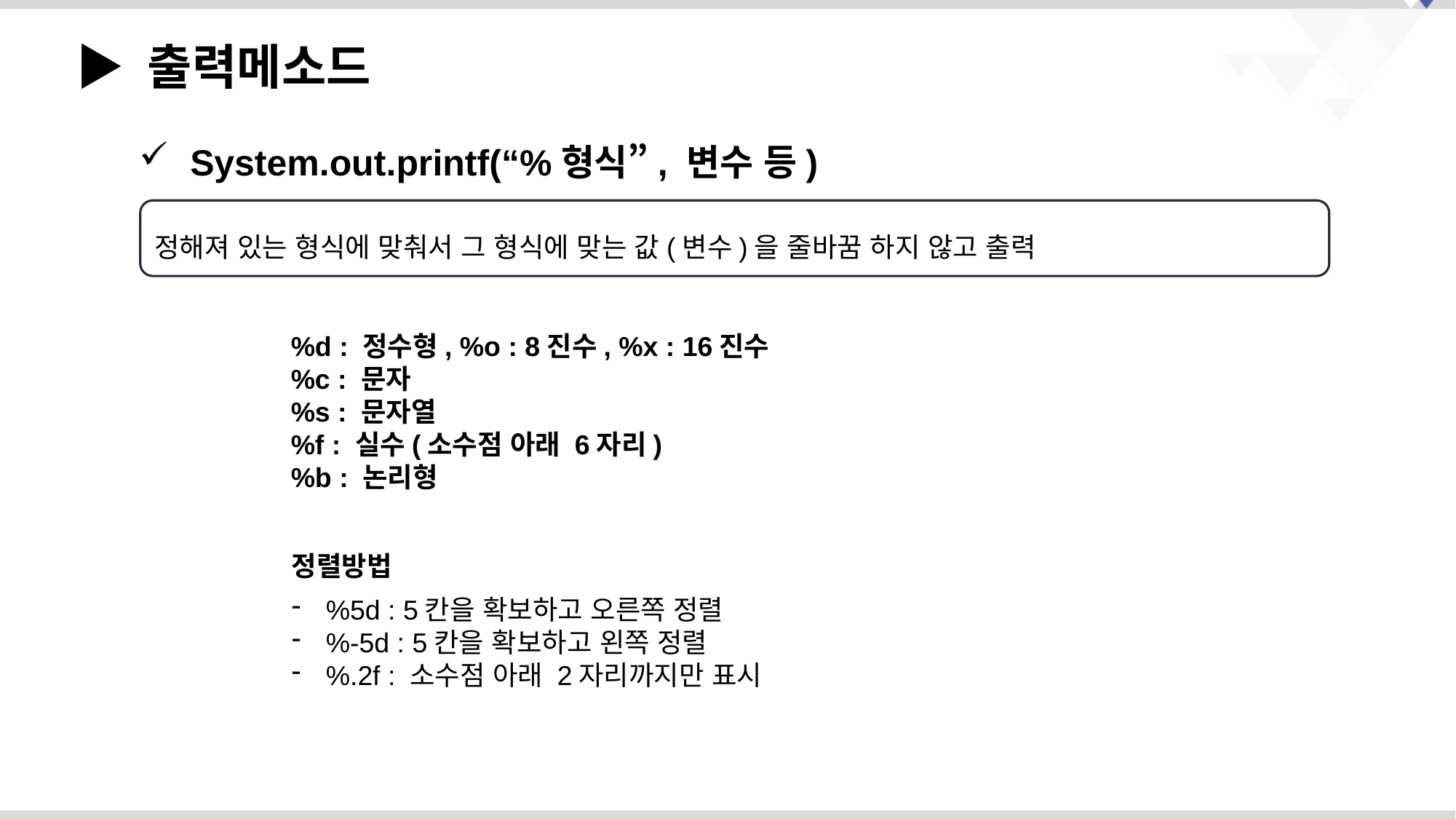

▶ 출력메소드
 System.out.printf(“%형식”, 변수 등)
정해져 있는 형식에 맞춰서 그 형식에 맞는 값(변수)을 줄바꿈 하지 않고 출력
%d : 정수형, %o : 8진수, %x : 16진수
%c : 문자
%s : 문자열
%f : 실수(소수점 아래 6자리)
%b : 논리형
정렬방법

%5d : 5칸을 확보하고 오른쪽 정렬
%-5d : 5칸을 확보하고 왼쪽 정렬
%.2f : 소수점 아래 2자리까지만 표시